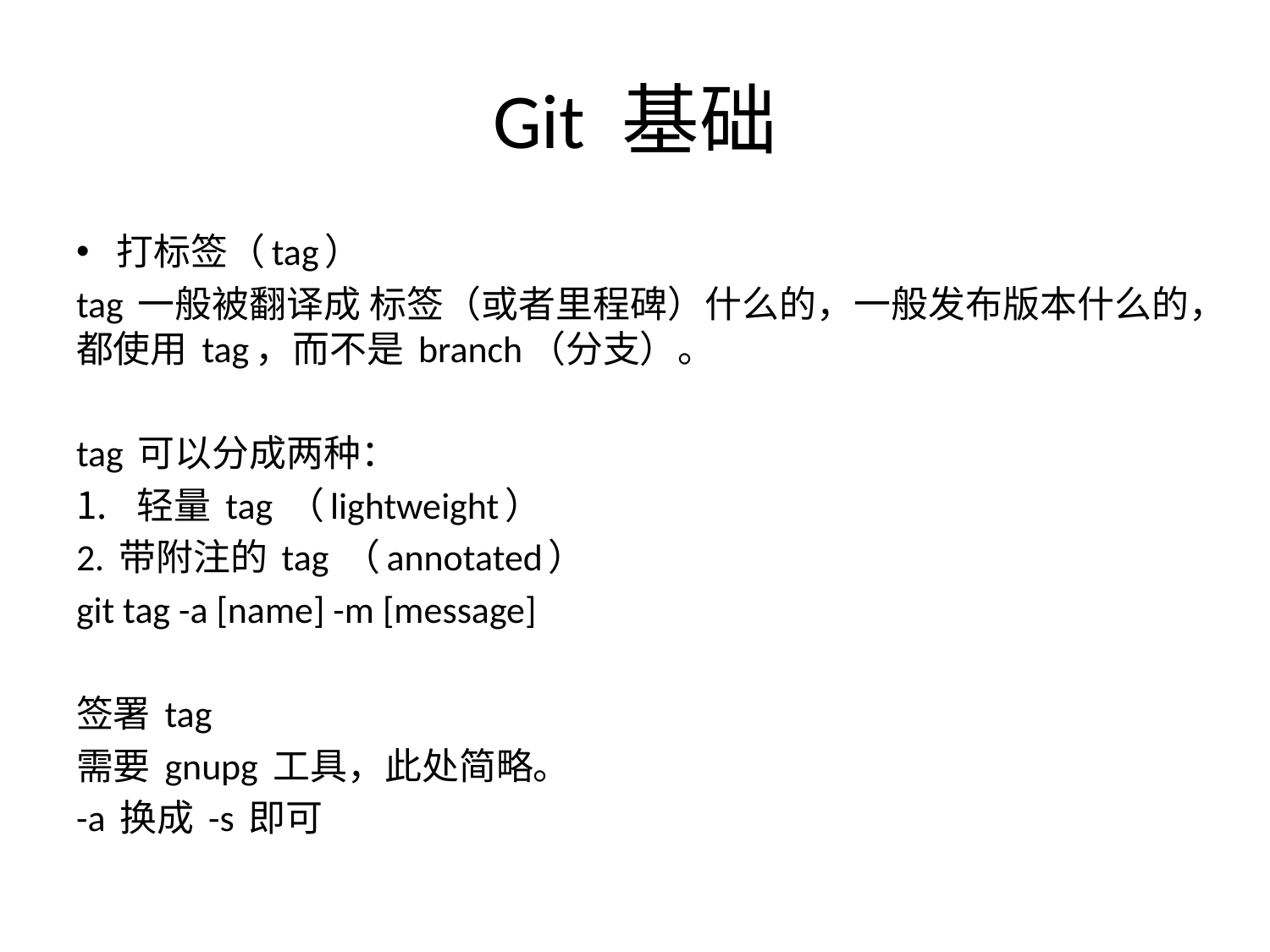

# Git 基础
打标签（tag）
tag 一般被翻译成 标签（或者里程碑）什么的，一般发布版本什么的，都使用 tag，而不是 branch（分支）。

tag 可以分成两种：
轻量 tag （lightweight）
2. 带附注的 tag （annotated）
git tag -a [name] -m [message]

签署 tag
需要 gnupg 工具，此处简略。
-a 换成 -s 即可